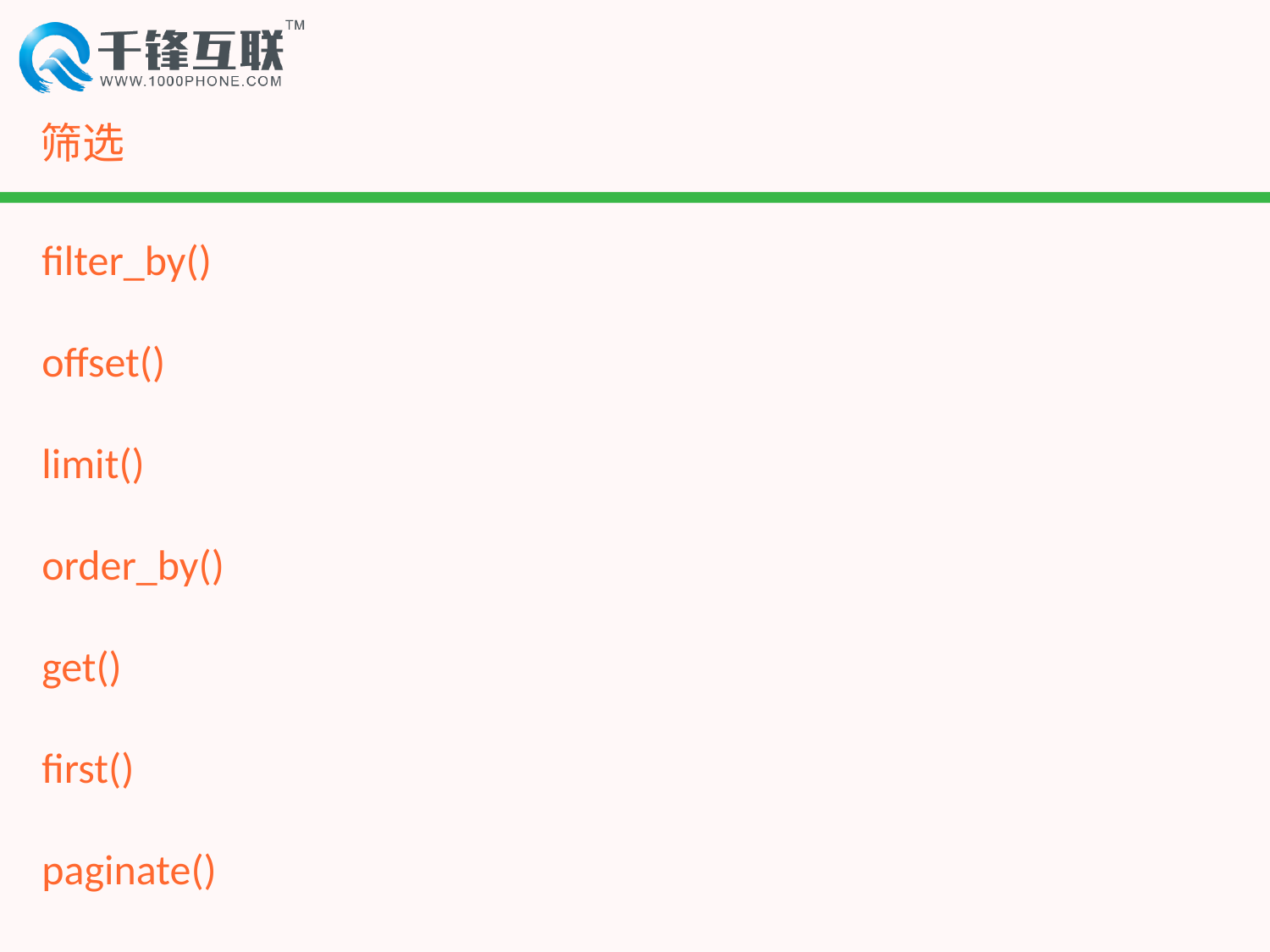

# 筛选
filter_by()

offset()

limit()

order_by()

get()

first()

paginate()